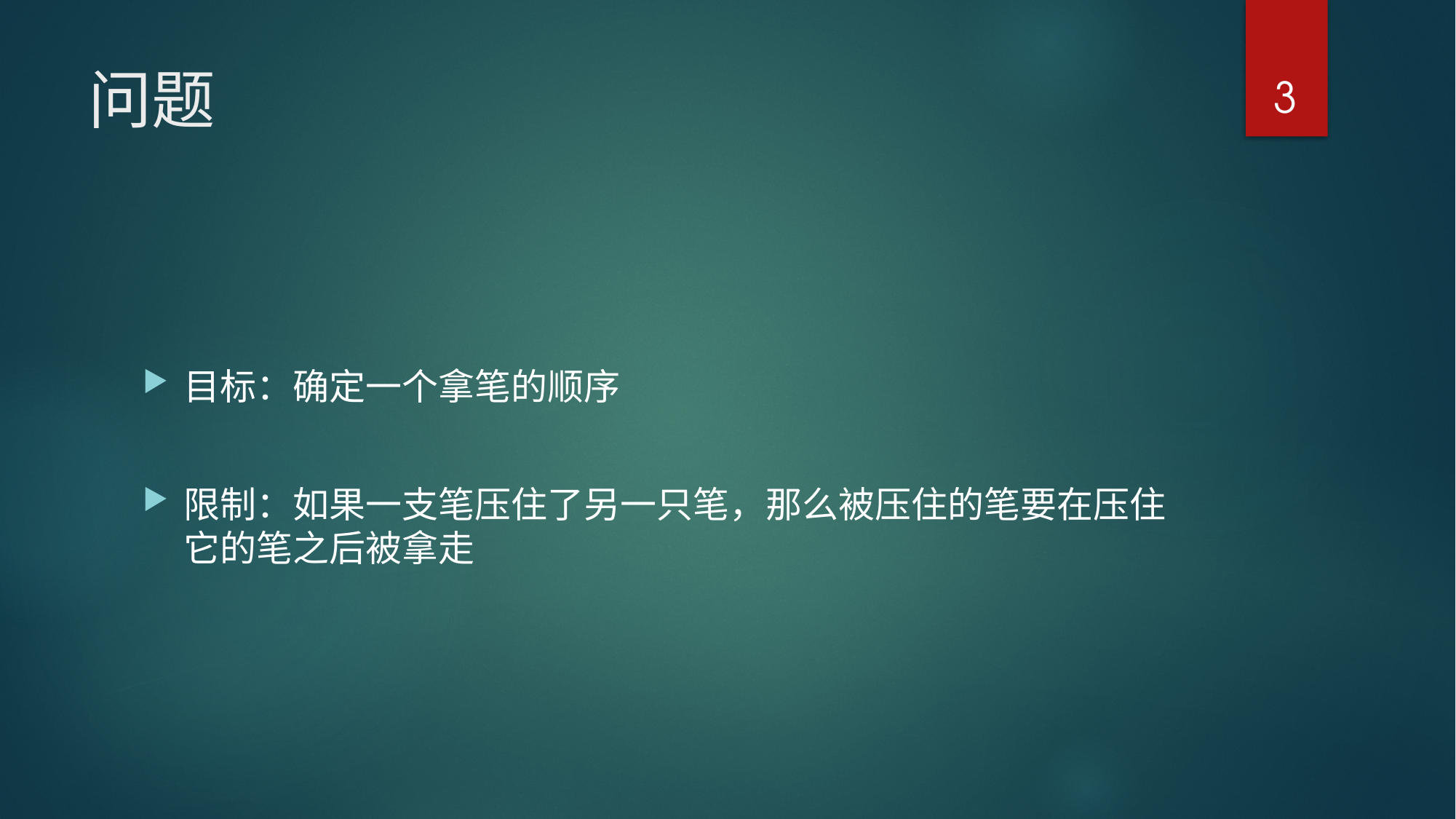

3
# 问题
目标：确定一个拿笔的顺序

限制：如果一支笔压住了另一只笔，那么被压住的笔要在压住它的笔之后被拿走